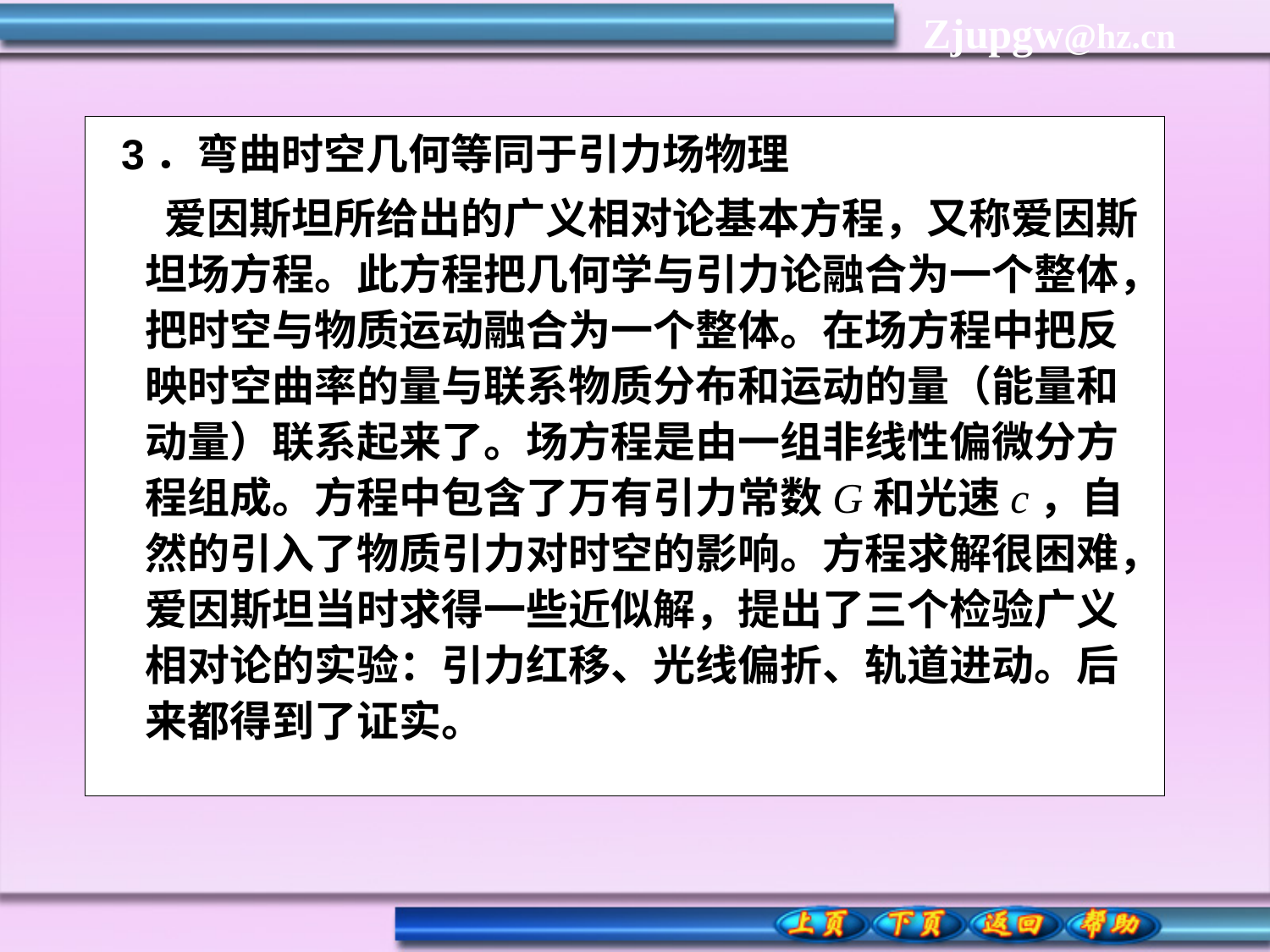

3．弯曲时空几何等同于引力场物理
      爱因斯坦所给出的广义相对论基本方程，又称爱因斯坦场方程。此方程把几何学与引力论融合为一个整体，把时空与物质运动融合为一个整体。在场方程中把反映时空曲率的量与联系物质分布和运动的量（能量和动量）联系起来了。场方程是由一组非线性偏微分方程组成。方程中包含了万有引力常数G和光速c，自然的引入了物质引力对时空的影响。方程求解很困难，爱因斯坦当时求得一些近似解，提出了三个检验广义相对论的实验：引力红移、光线偏折、轨道进动。后来都得到了证实。